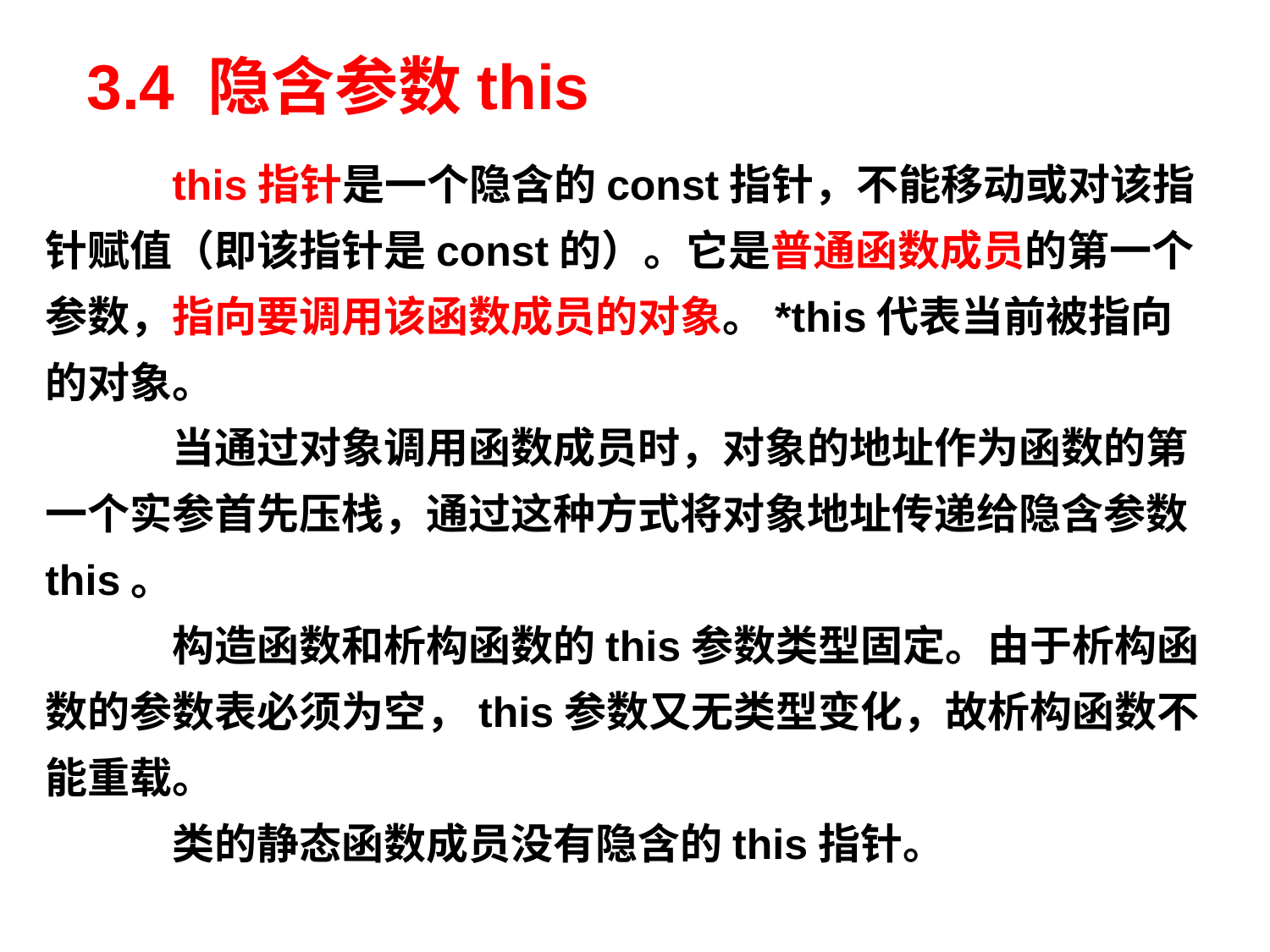

# 3.4 隐含参数this
	this指针是一个隐含的const指针，不能移动或对该指针赋值（即该指针是const的）。它是普通函数成员的第一个参数，指向要调用该函数成员的对象。*this代表当前被指向的对象。
	当通过对象调用函数成员时，对象的地址作为函数的第一个实参首先压栈，通过这种方式将对象地址传递给隐含参数this。
	构造函数和析构函数的this参数类型固定。由于析构函数的参数表必须为空，this参数又无类型变化，故析构函数不能重载。
	类的静态函数成员没有隐含的this指针。